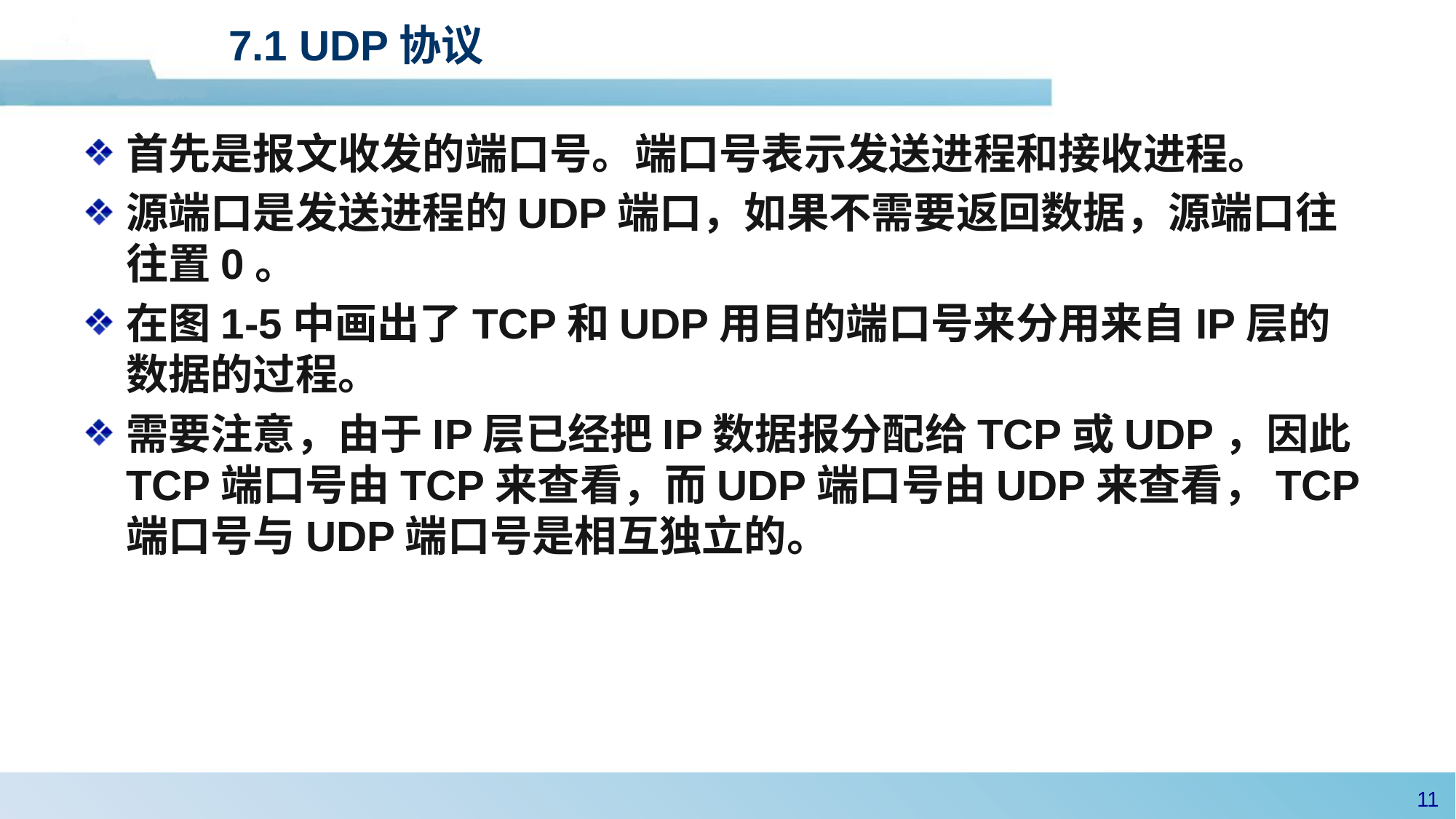

#
7.1 UDP协议
首先是报文收发的端口号。端口号表示发送进程和接收进程。
源端口是发送进程的UDP端口，如果不需要返回数据，源端口往往置0。
在图1-5中画出了TCP和UDP用目的端口号来分用来自IP层的数据的过程。
需要注意，由于IP层已经把IP数据报分配给TCP或UDP，因此TCP端口号由TCP来查看，而UDP端口号由UDP来查看，TCP端口号与UDP端口号是相互独立的。
11